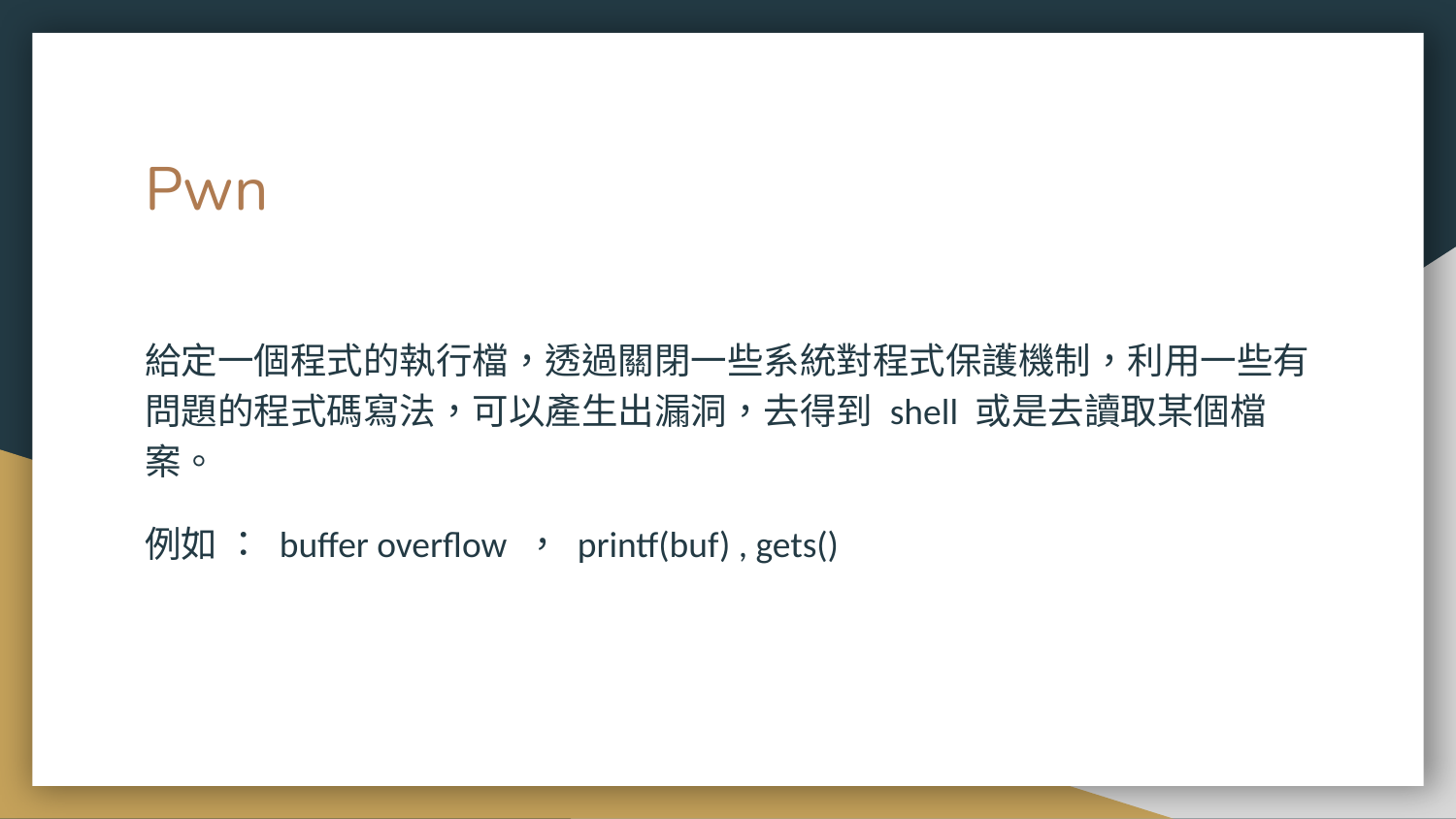

# Pwn
給定一個程式的執行檔，透過關閉一些系統對程式保護機制，利用一些有問題的程式碼寫法，可以產生出漏洞，去得到 shell 或是去讀取某個檔案。
例如 ： buffer overflow ， printf(buf) , gets()